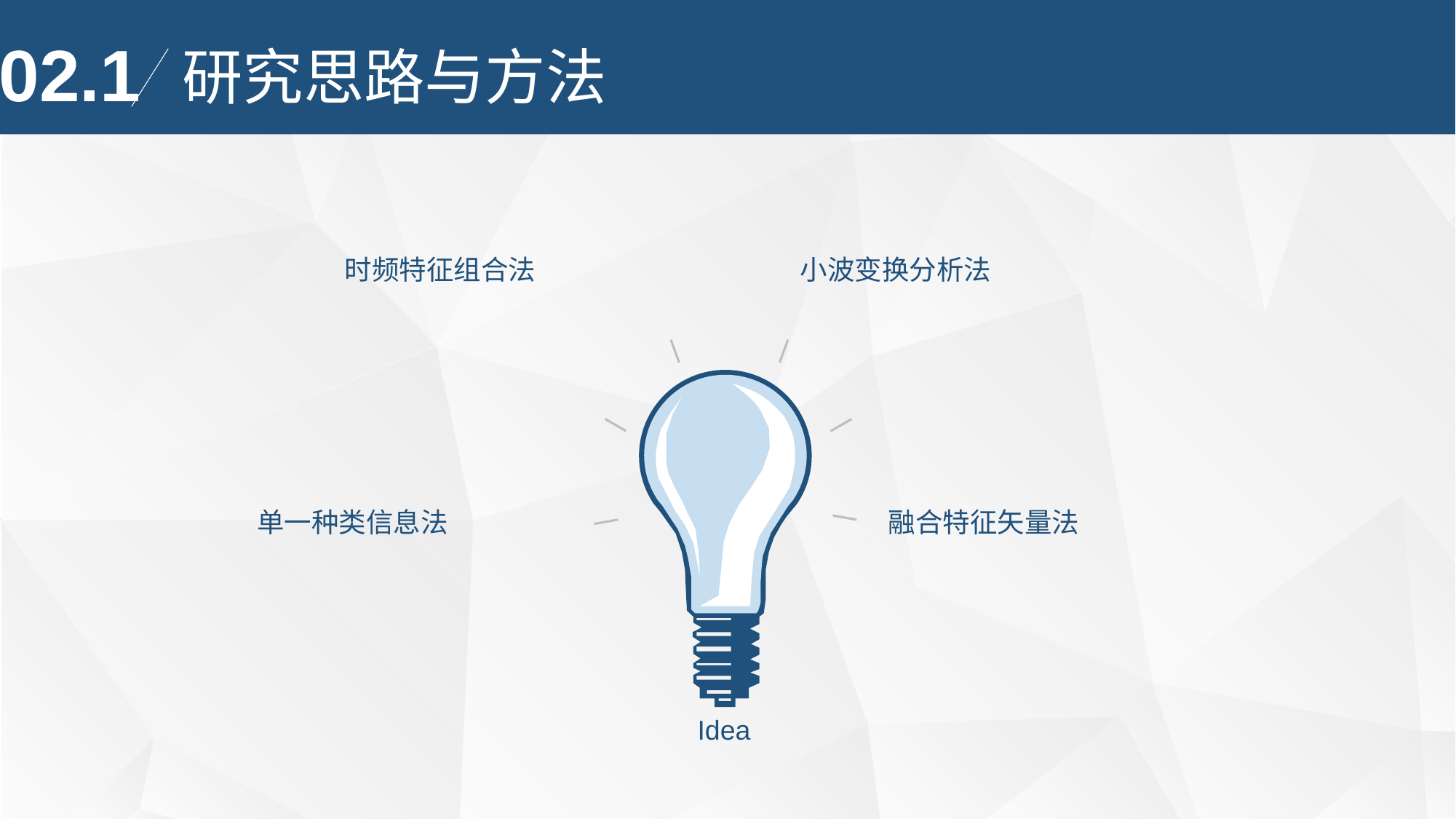

02.1
研究思路与方法
时频特征组合法
小波变换分析法

Idea
单一种类信息法
融合特征矢量法